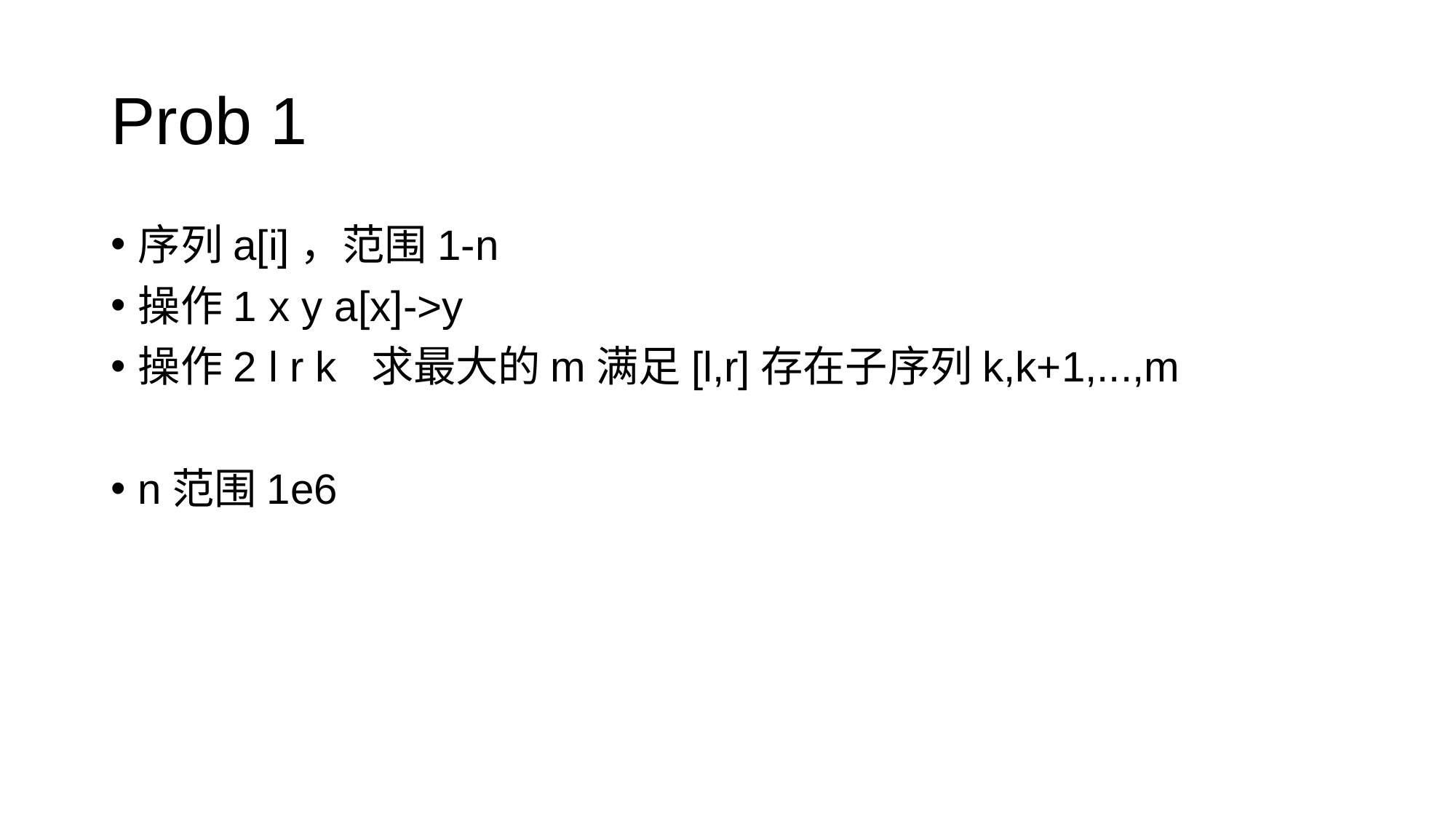

# Prob 1
序列a[i]，范围1-n
操作1 x y a[x]->y
操作2 l r k  求最大的m满足[l,r]存在子序列k,k+1,...,m

n范围1e6